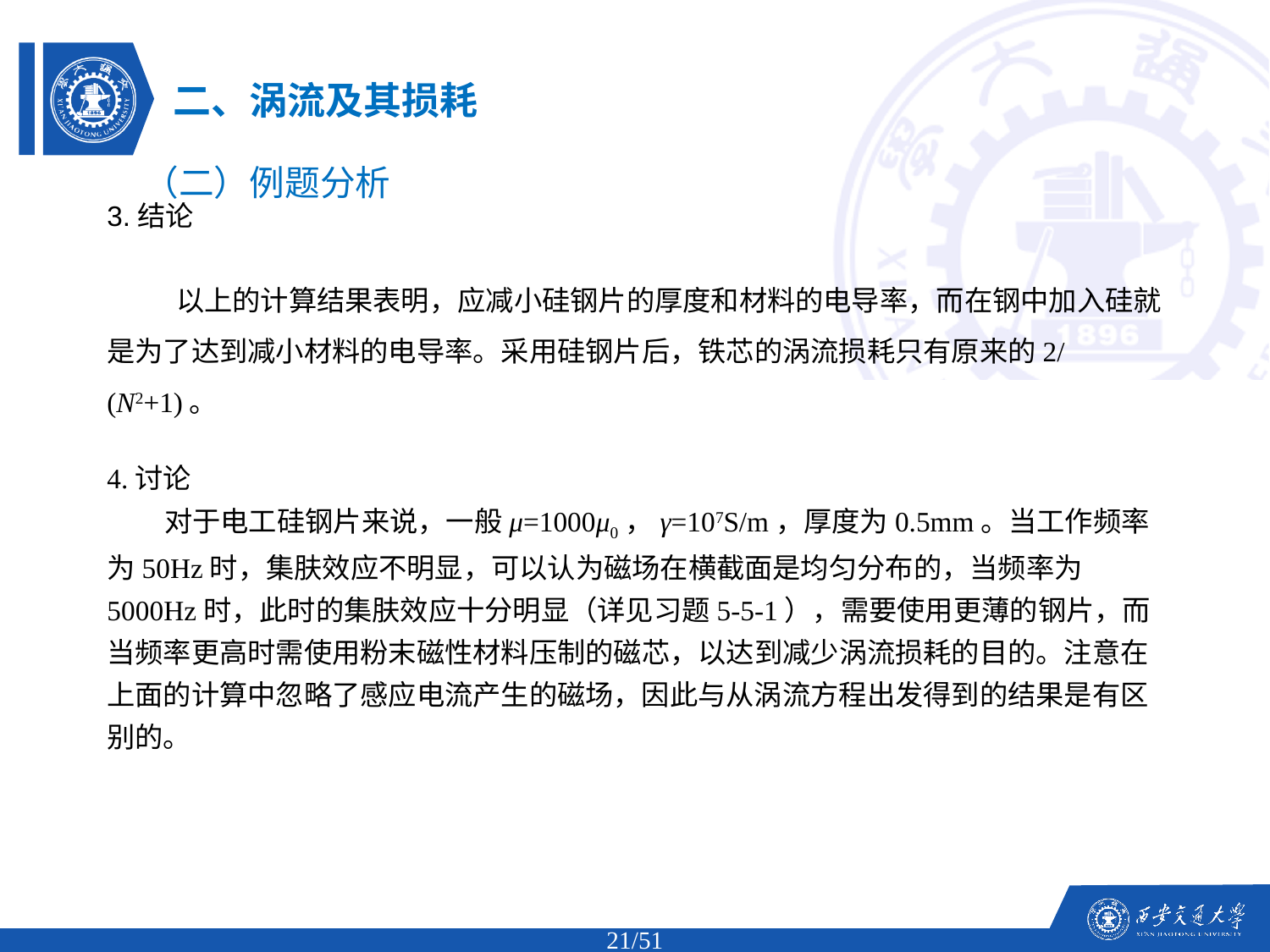

二、涡流及其损耗
（二）例题分析
3.结论

    以上的计算结果表明，应减小硅钢片的厚度和材料的电导率，而在钢中加入硅就是为了达到减小材料的电导率。采用硅钢片后，铁芯的涡流损耗只有原来的2/(N2+1)。

4.讨论
        对于电工硅钢片来说，一般μ=1000μ0，γ=107S/m，厚度为0.5mm。当工作频率为50Hz时，集肤效应不明显，可以认为磁场在横截面是均匀分布的，当频率为5000Hz时，此时的集肤效应十分明显（详见习题5-5-1），需要使用更薄的钢片，而当频率更高时需使用粉末磁性材料压制的磁芯，以达到减少涡流损耗的目的。注意在上面的计算中忽略了感应电流产生的磁场，因此与从涡流方程出发得到的结果是有区别的。